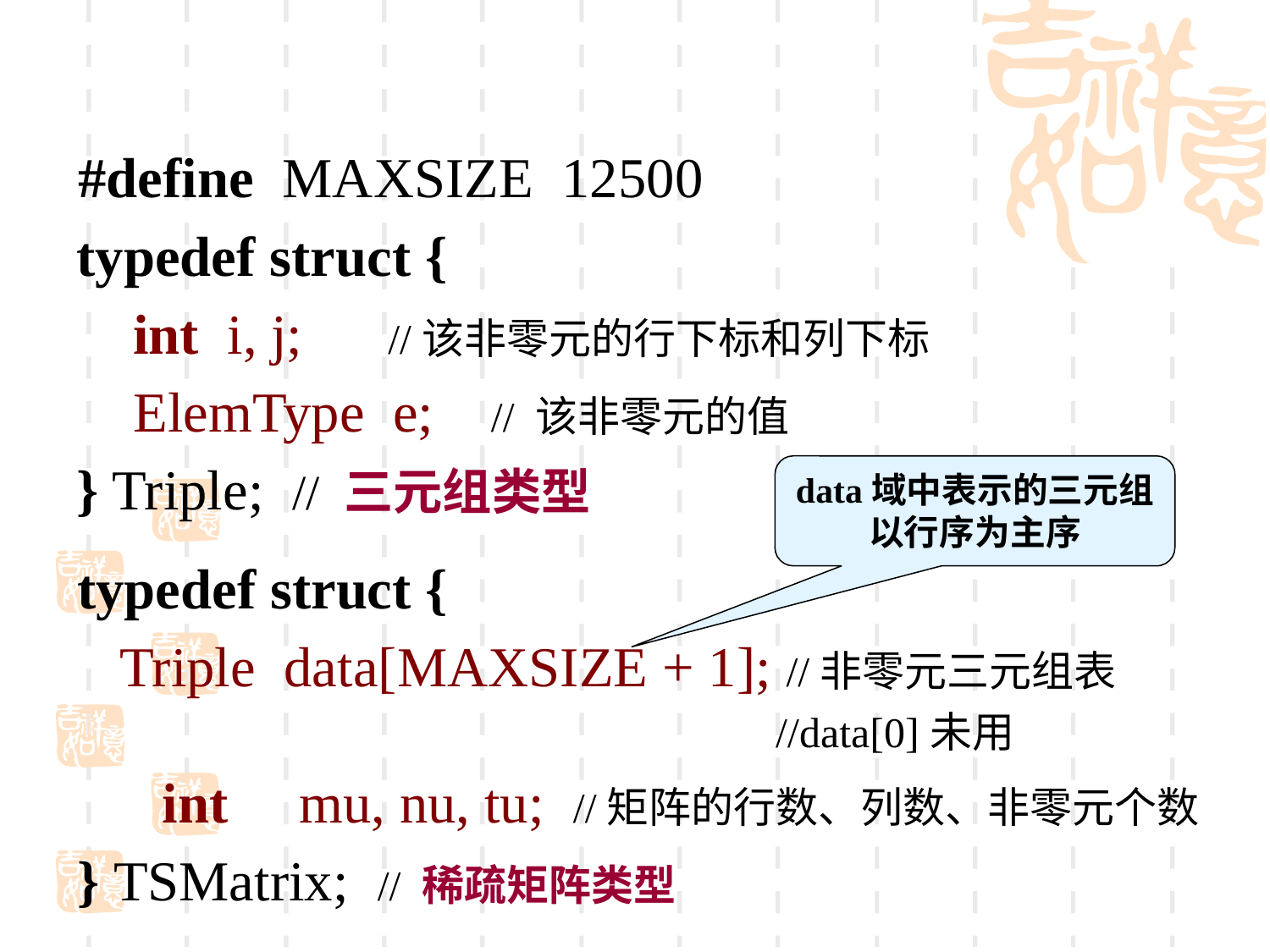

#define  MAXSIZE  12500
 typedef struct {
     int  i, j;      //该非零元的行下标和列下标
     ElemType  e;    // 该非零元的值
 } Triple;  // 三元组类型
data域中表示的三元组以行序为主序
typedef struct {
   Triple  data[MAXSIZE + 1]; //非零元三元组表
                                                                  //data[0]未用
      int     mu, nu, tu;  //矩阵的行数、列数、非零元个数
} TSMatrix;  // 稀疏矩阵类型